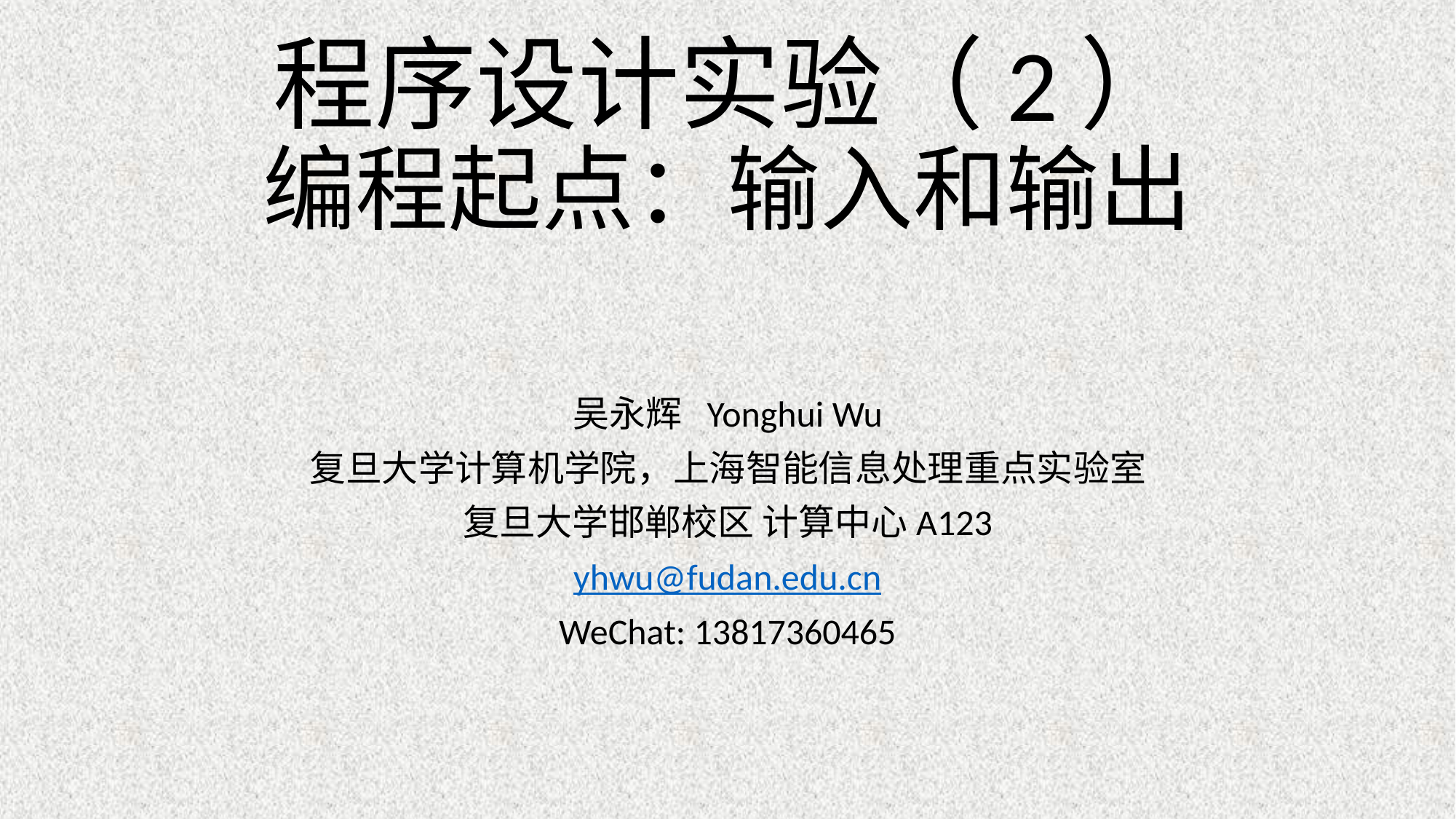

# 程序设计实验（2） 编程起点：输入和输出
吴永辉  Yonghui Wu
复旦大学计算机学院，上海智能信息处理重点实验室
复旦大学邯郸校区 计算中心A123
yhwu@fudan.edu.cn
WeChat: 13817360465